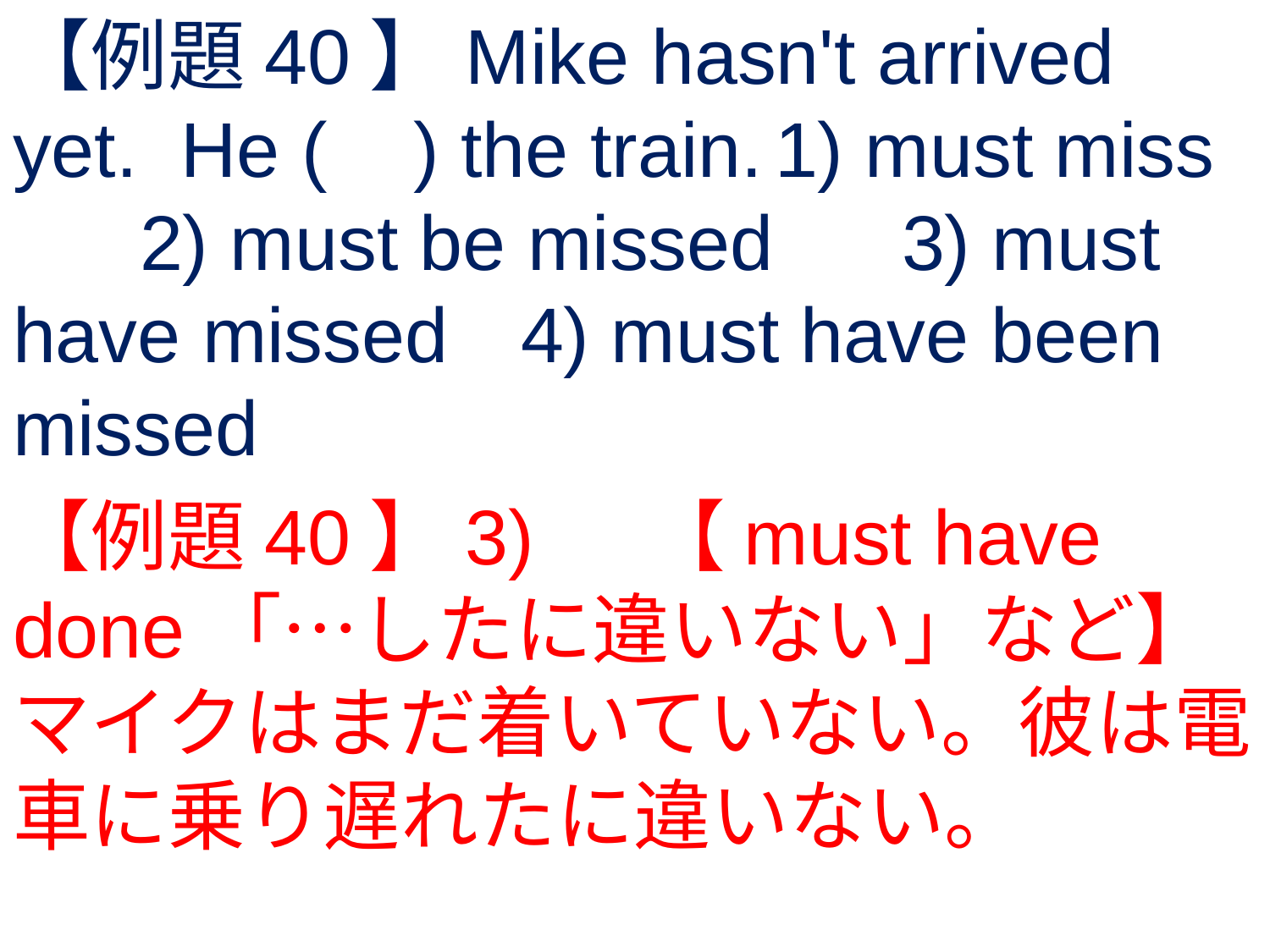

# 【例題40】Mike hasn't arrived yet.  He (    ) the train.	1) must miss	2) must be missed	3) must have missed	4) must have been missed
【例題40】3) 	【must have done「…したに違いない」など】マイクはまだ着いていない。彼は電車に乗り遅れたに違いない。